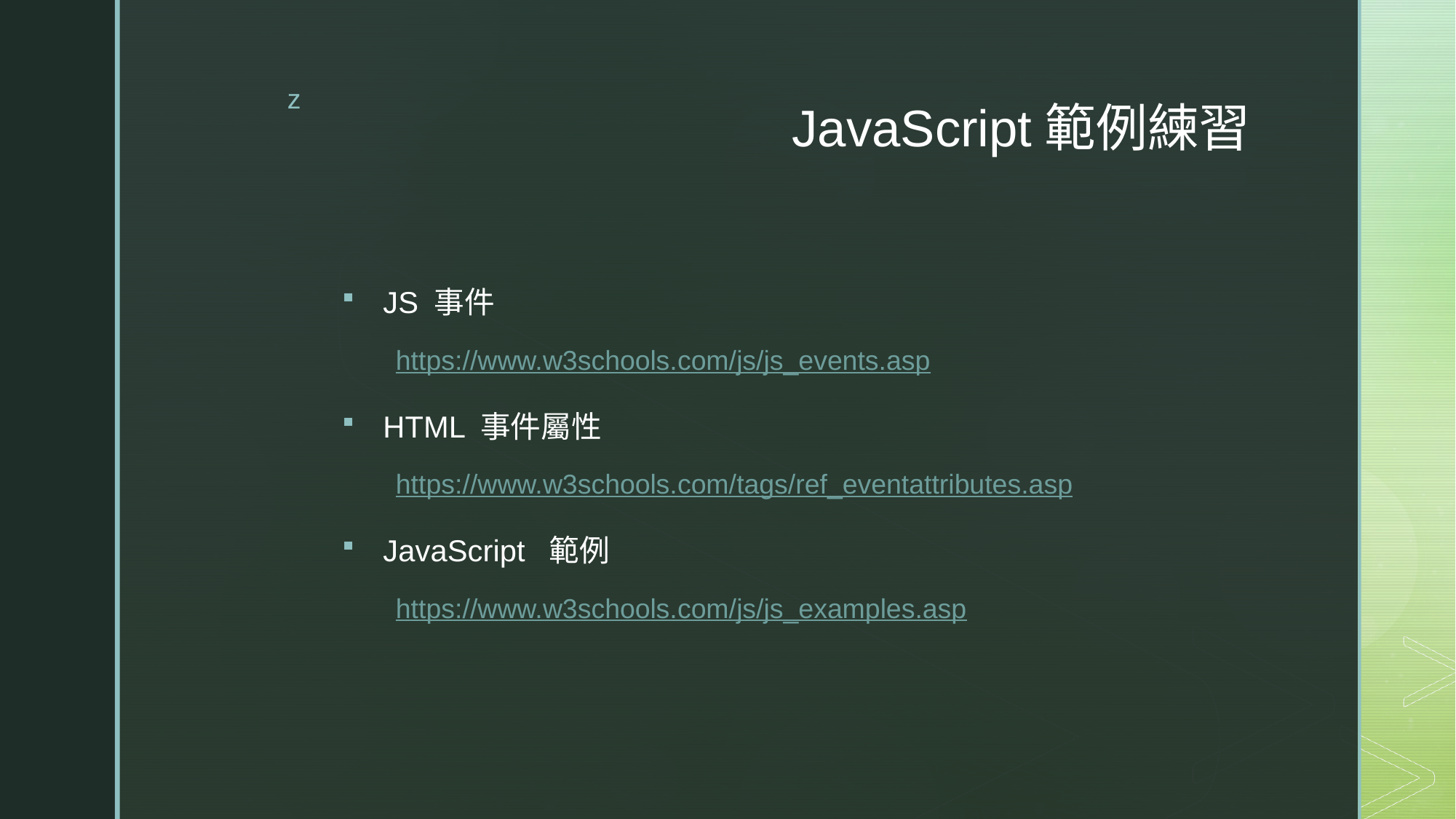

# JavaScript範例練習
JS 事件
https://www.w3schools.com/js/js_events.asp
HTML 事件屬性
https://www.w3schools.com/tags/ref_eventattributes.asp
JavaScript  範例
https://www.w3schools.com/js/js_examples.asp